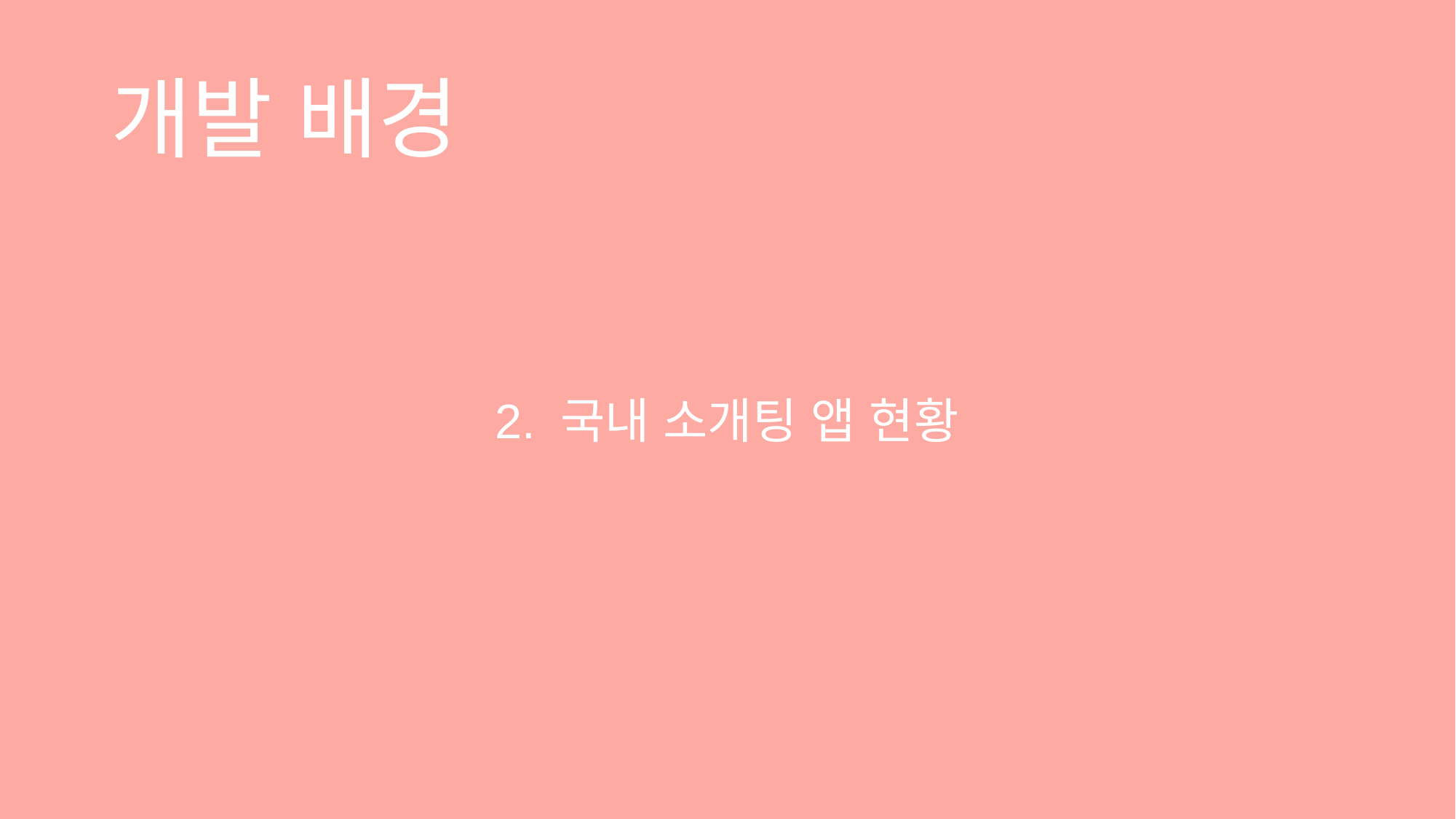

# 개발 배경
2. 국내 소개팅 앱 현황